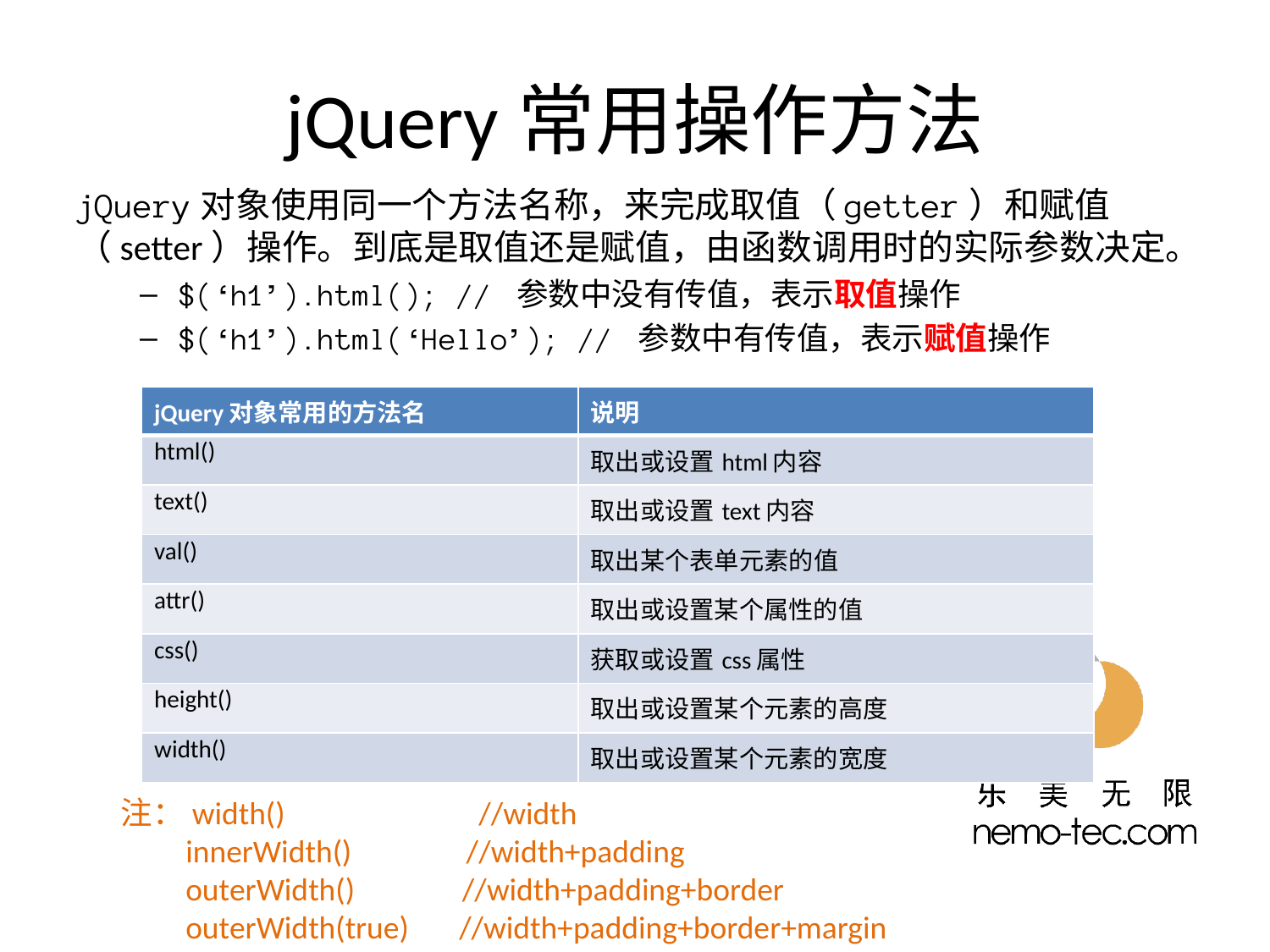

# jQuery常用操作方法
jQuery对象使用同一个方法名称，来完成取值（getter）和赋值（setter）操作。到底是取值还是赋值，由函数调用时的实际参数决定。
$(‘h1’).html(); // 参数中没有传值，表示取值操作
$(‘h1’).html(‘Hello’); // 参数中有传值，表示赋值操作
| jQuery对象常用的方法名 | 说明 |
| --- | --- |
| html() | 取出或设置html内容 |
| text() | 取出或设置text内容 |
| val() | 取出某个表单元素的值 |
| attr() | 取出或设置某个属性的值 |
| css() | 获取或设置css属性 |
| height() | 取出或设置某个元素的高度 |
| width() | 取出或设置某个元素的宽度 |
注：width()                           //width
         innerWidth()                //width+padding
         outerWidth()               //width+padding+border
         outerWidth(true)       //width+padding+border+margin